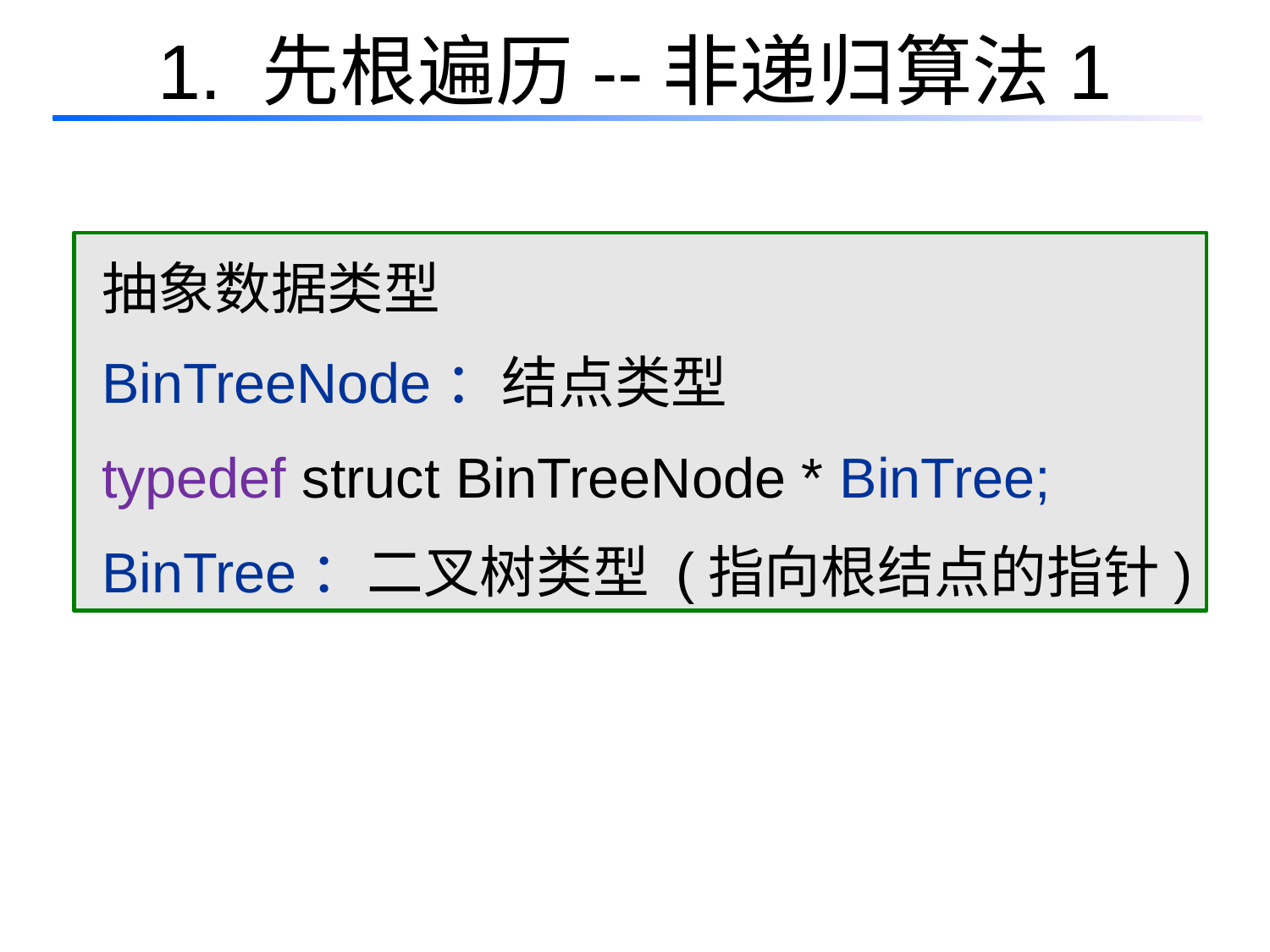

# 1. 先根遍历--非递归算法1

抽象数据类型
BinTreeNode：结点类型
typedef struct BinTreeNode * BinTree;
BinTree：二叉树类型 (指向根结点的指针)